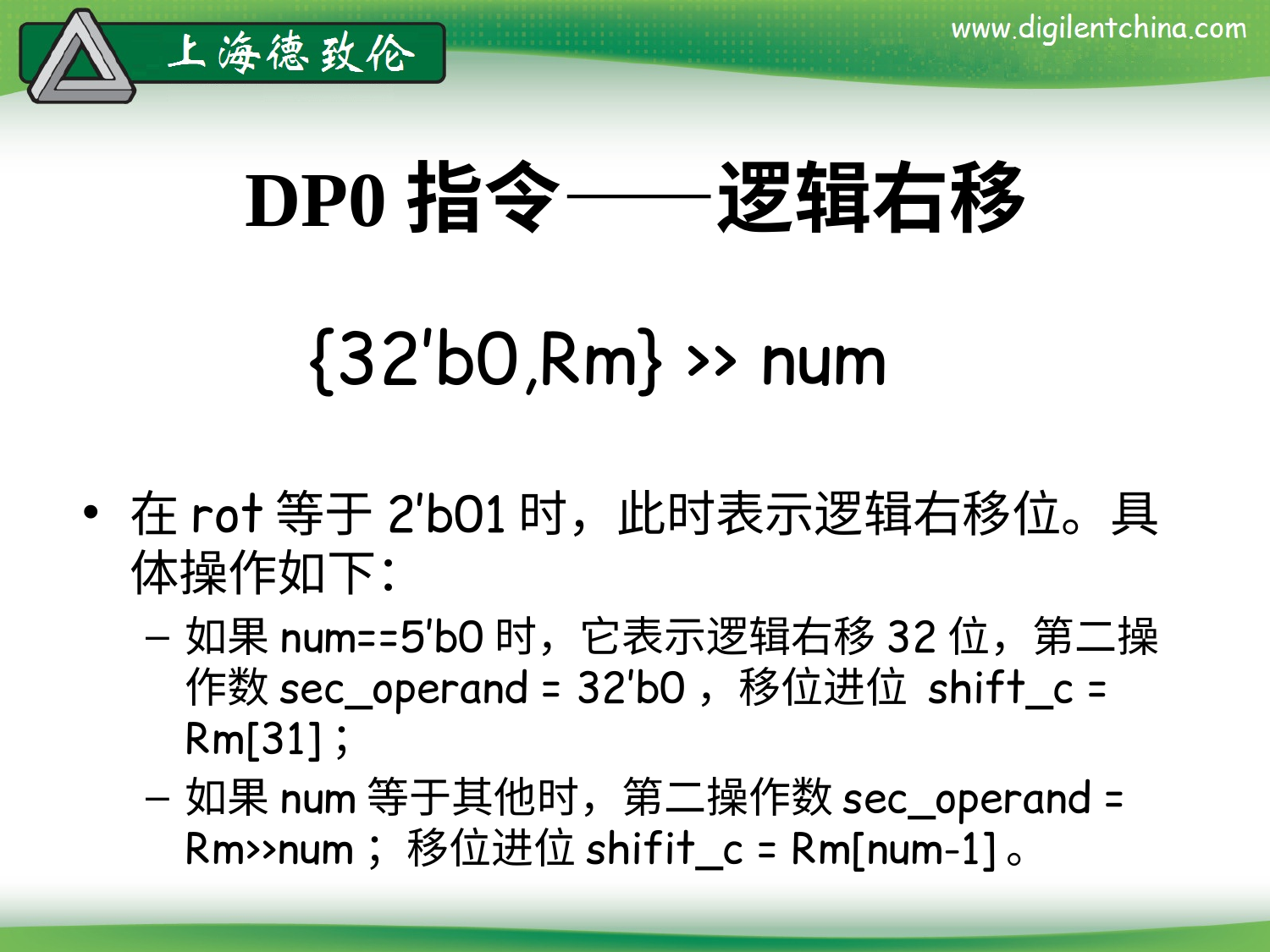

# DP0指令——逻辑右移
{32’b0,Rm} >> num
在rot等于2’b01时，此时表示逻辑右移位。具体操作如下：
如果num==5’b0时，它表示逻辑右移32位，第二操作数sec_operand = 32’b0，移位进位 shift_c = Rm[31]；
如果num等于其他时，第二操作数sec_operand = Rm>>num；移位进位shifit_c = Rm[num-1]。